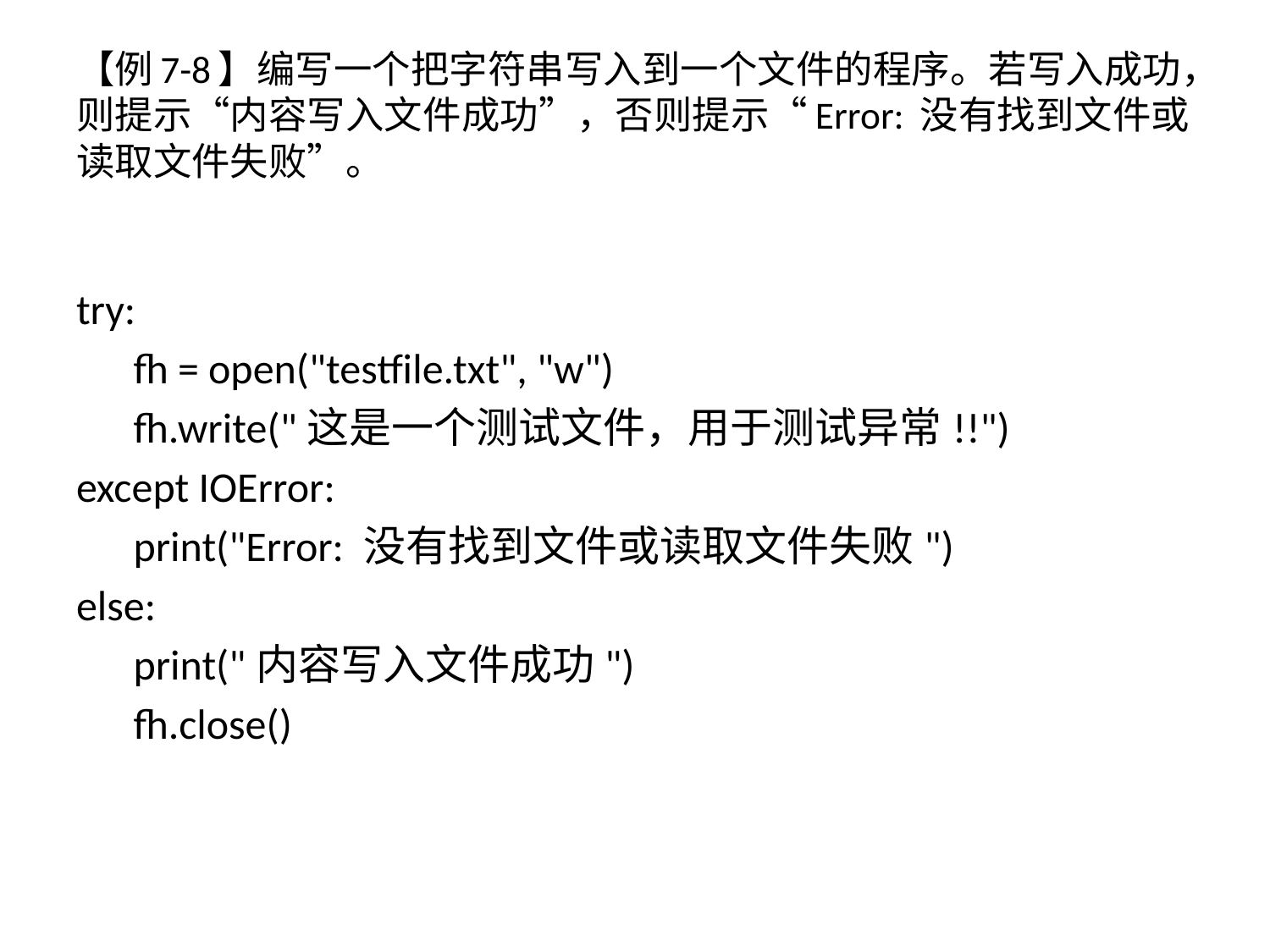

# 【例7-8】编写一个把字符串写入到一个文件的程序。若写入成功，则提示“内容写入文件成功”，否则提示“Error: 没有找到文件或读取文件失败”。
try:
      fh = open("testfile.txt", "w")
      fh.write("这是一个测试文件，用于测试异常!!")
except IOError:
      print("Error: 没有找到文件或读取文件失败")
else:
      print("内容写入文件成功")
      fh.close()